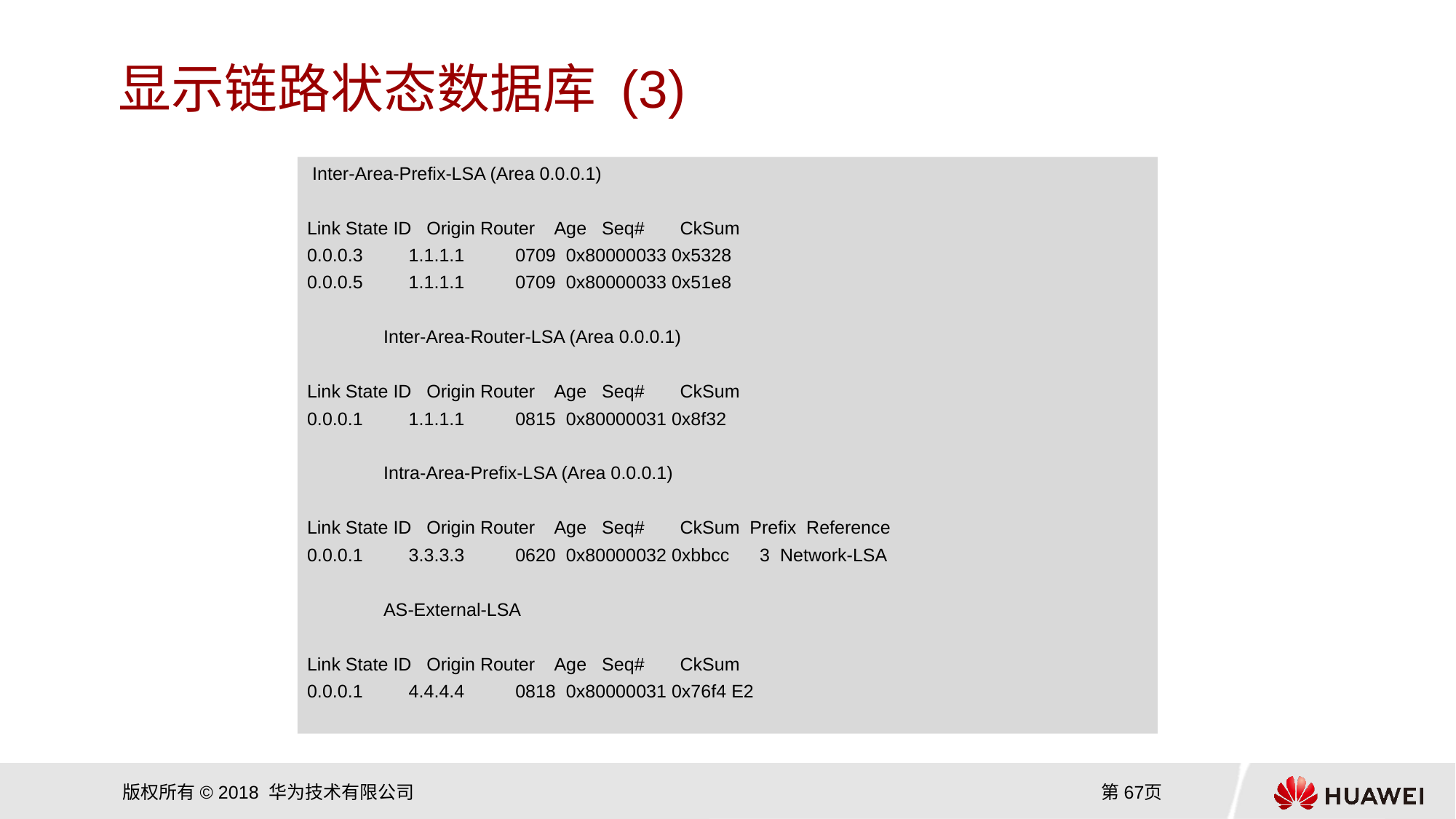

# 显示链路状态数据库 (3)
 Inter-Area-Prefix-LSA (Area 0.0.0.1)

Link State ID   Origin Router    Age   Seq#       CkSum
0.0.0.3         1.1.1.1          0709  0x80000033 0x5328
0.0.0.5         1.1.1.1          0709  0x80000033 0x51e8

               Inter-Area-Router-LSA (Area 0.0.0.1)

Link State ID   Origin Router    Age   Seq#       CkSum
0.0.0.1         1.1.1.1          0815  0x80000031 0x8f32

               Intra-Area-Prefix-LSA (Area 0.0.0.1)

Link State ID   Origin Router    Age   Seq#       CkSum  Prefix  Reference
0.0.0.1         3.3.3.3          0620  0x80000032 0xbbcc      3  Network-LSA

               AS-External-LSA

Link State ID   Origin Router    Age   Seq#       CkSum
0.0.0.1         4.4.4.4          0818  0x80000031 0x76f4 E2